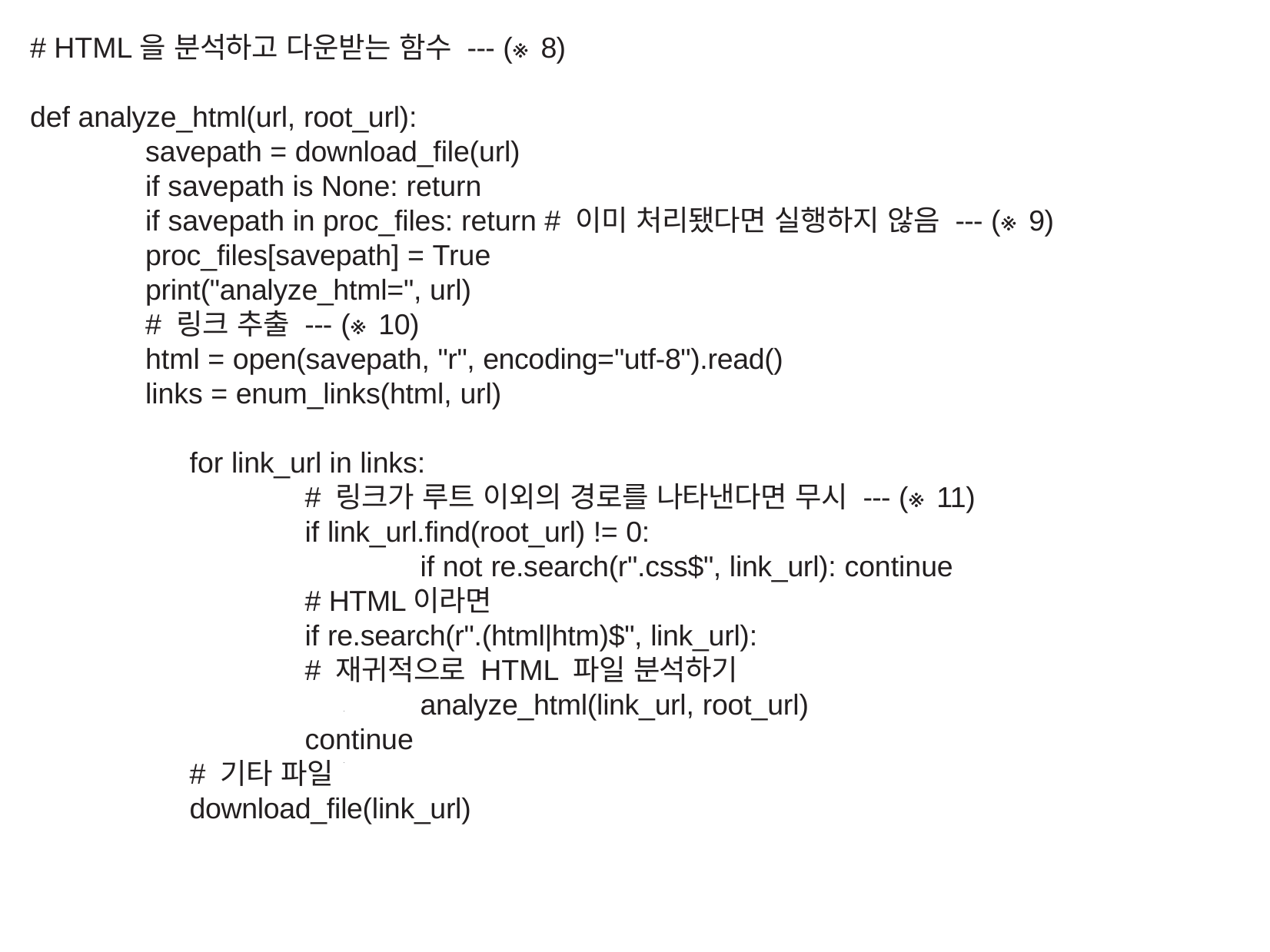

# HTML을 분석하고 다운받는 함수 --- (※8)

def analyze_html(url, root_url):
	savepath = download_file(url)
	if savepath is None: return
	if savepath in proc_files: return # 이미 처리됐다면 실행하지 않음 --- (※9)  	proc_files[savepath] = True
	print("analyze_html=", url)
	# 링크 추출 --- (※10)
	html = open(savepath, "r", encoding="utf-8").read()
	links = enum_links(html, url)

	for link_url in links:
		# 링크가 루트 이외의 경로를 나타낸다면 무시 --- (※11)
		if link_url.find(root_url) != 0:
			if not re.search(r".css$", link_url): continue
		# HTML이라면
		if re.search(r".(html|htm)$", link_url):
		# 재귀적으로 HTML 파일 분석하기
			analyze_html(link_url, root_url)
		continue
	# 기타 파일
	download_file(link_url)